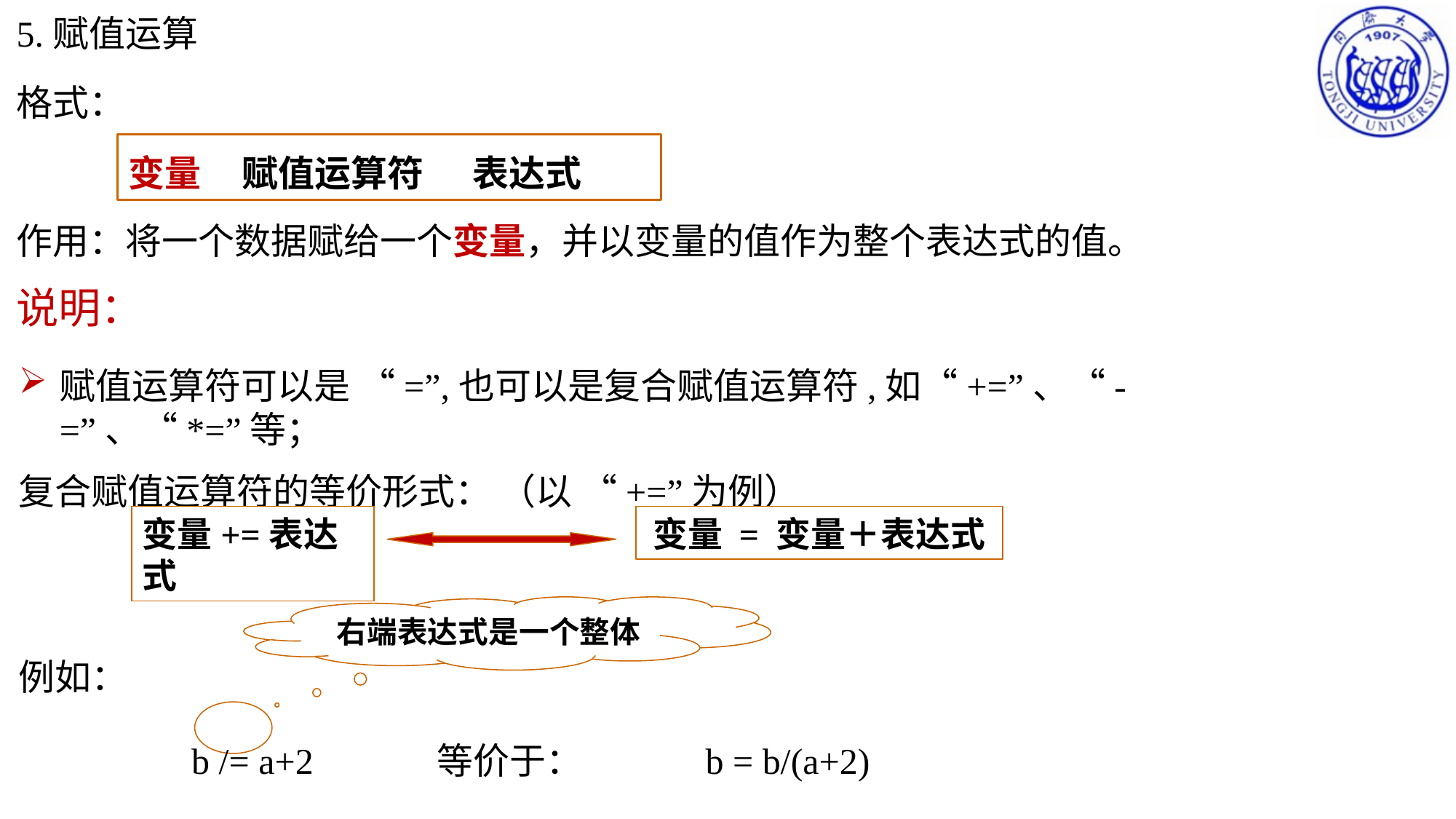

5.赋值运算
格式：

作用：将一个数据赋给一个变量，并以变量的值作为整个表达式的值。
说明：

变量     赋值运算符      表达式
赋值运算符可以是 “=”,也可以是复合赋值运算符,如“+=”、“-=”、“*=”等；
复合赋值运算符的等价形式： （以 “+=”为例）

例如：
	 b /= a+2	   等价于：              b = b/(a+2)
变量+=表达式
变量 = 变量＋表达式

右端表达式是一个整体